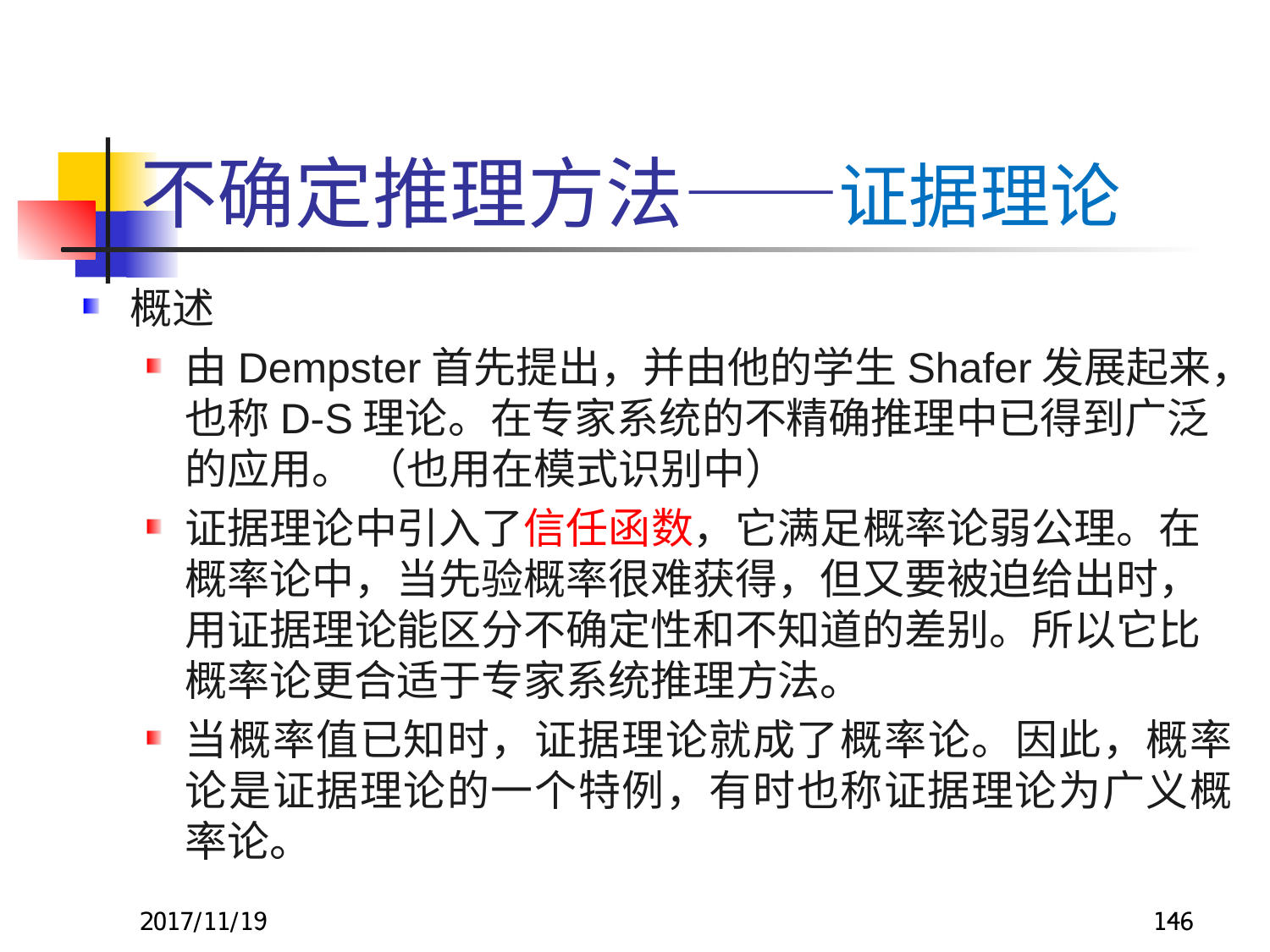

# 不确定推理方法——证据理论
概述
由Dempster首先提出，并由他的学生Shafer发展起来，也称D-S理论。在专家系统的不精确推理中已得到广泛的应用。 （也用在模式识别中）
证据理论中引入了信任函数，它满足概率论弱公理。在概率论中，当先验概率很难获得，但又要被迫给出时，用证据理论能区分不确定性和不知道的差别。所以它比概率论更合适于专家系统推理方法。
当概率值已知时，证据理论就成了概率论。因此，概率论是证据理论的一个特例，有时也称证据理论为广义概率论。
2017/11/19
146